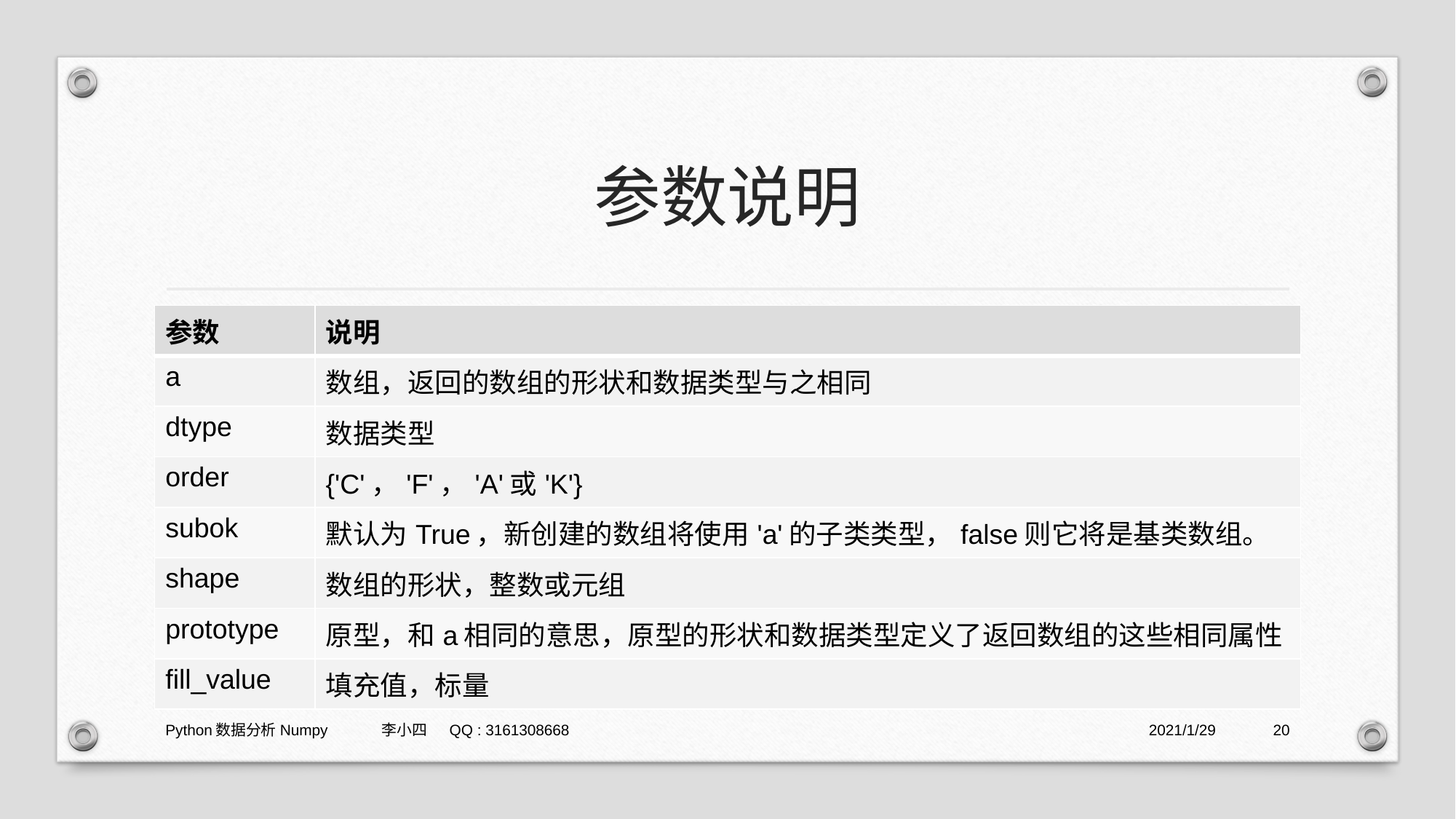

# 参数说明
| 参数 | 说明 |
| --- | --- |
| a | 数组，返回的数组的形状和数据类型与之相同 |
| dtype | 数据类型 |
| order | {'C'，'F'，'A'或'K'} |
| subok | 默认为True，新创建的数组将使用'a'的子类类型，false则它将是基类数组。 |
| shape | 数组的形状，整数或元组 |
| prototype | 原型，和a相同的意思，原型的形状和数据类型定义了返回数组的这些相同属性 |
| fill\_value | 填充值，标量 |
Python数据分析Numpy            李小四    QQ : 3161308668
2021/1/29
20